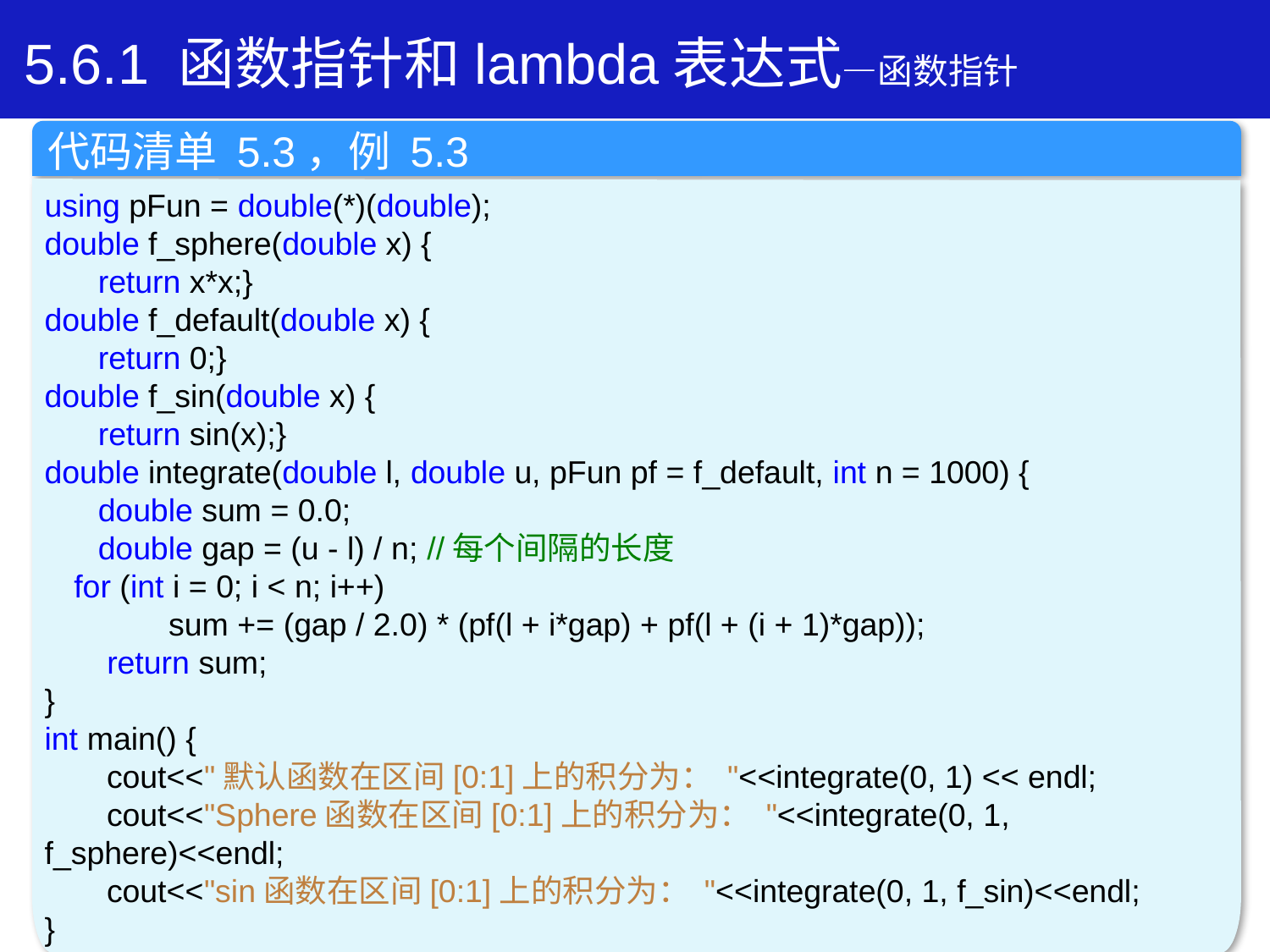

5.6.1 函数指针和lambda表达式—函数指针
代码清单 5.3，例 5.3
using pFun = double(*)(double);
double f_sphere(double x) {
      return x*x;}
double f_default(double x) {
      return 0;}
double f_sin(double x) {
      return sin(x);}
double integrate(double l, double u, pFun pf = f_default, int n = 1000) {
      double sum = 0.0;
      double gap = (u - l) / n; //每个间隔的长度
   for (int i = 0; i < n; i++)
              sum += (gap / 2.0) * (pf(l + i*gap) + pf(l + (i + 1)*gap));
       return sum;
}
int main() {
       cout<<"默认函数在区间[0:1]上的积分为： "<<integrate(0, 1) << endl;
       cout<<"Sphere函数在区间[0:1]上的积分为： "<<integrate(0, 1, f_sphere)<<endl;
       cout<<"sin函数在区间[0:1]上的积分为： "<<integrate(0, 1, f_sin)<<endl;
}
53